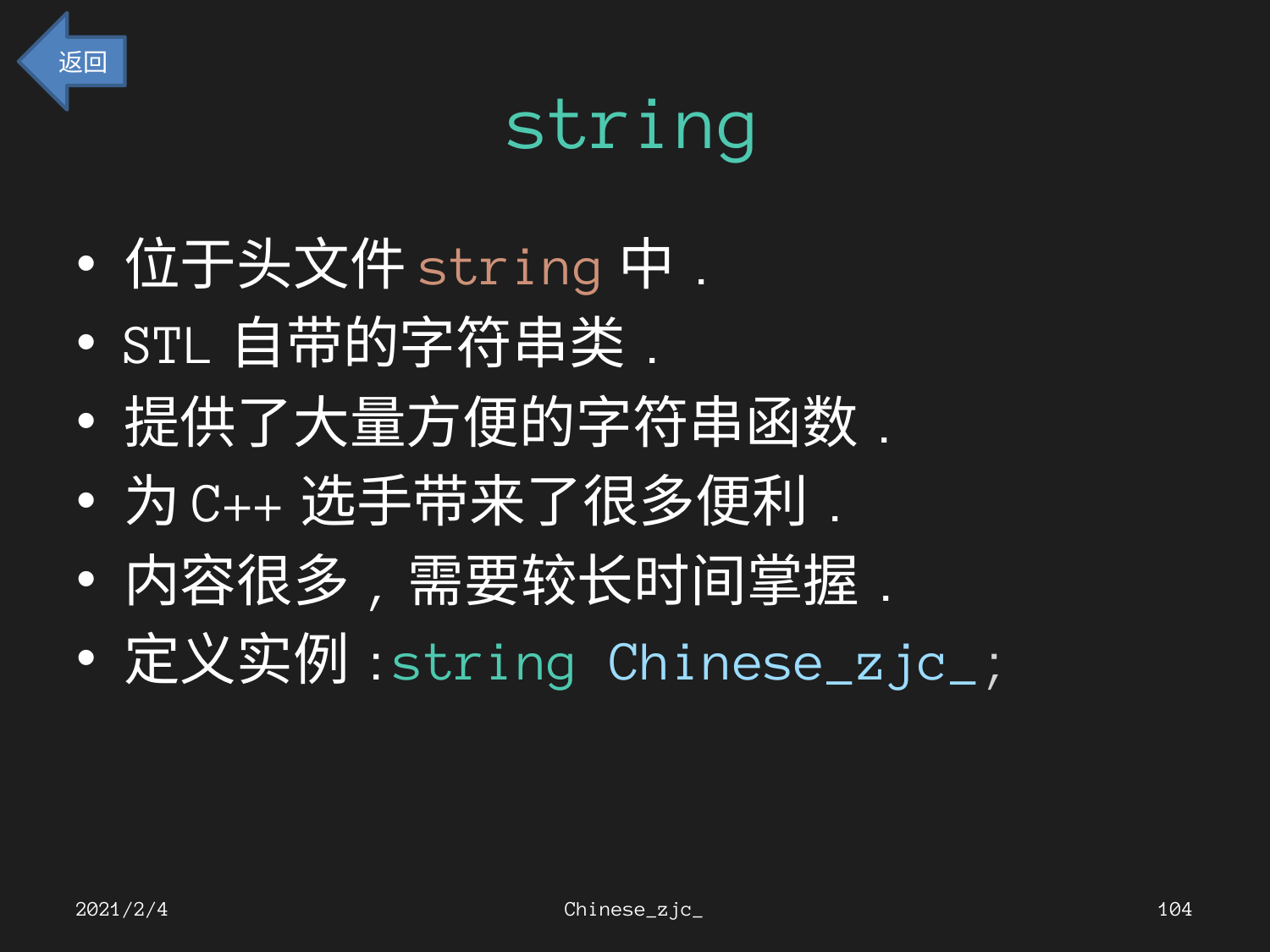

返回
# string
位于头文件string中.
STL自带的字符串类.
提供了大量方便的字符串函数.
为C++选手带来了很多便利.
内容很多,需要较长时间掌握.
定义实例:string Chinese_zjc_;
2021/2/4
Chinese_zjc_
104